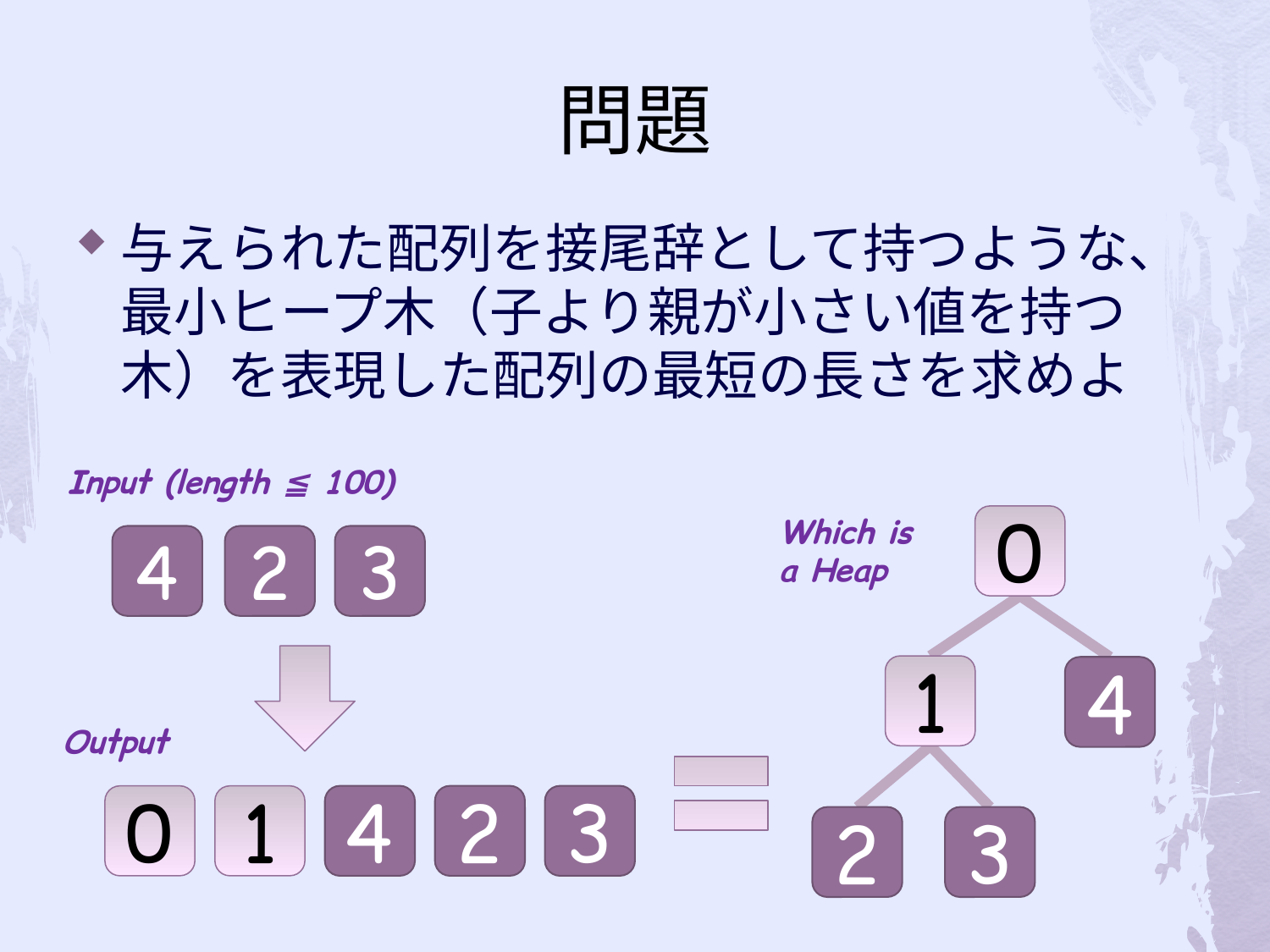

# 問題
与えられた配列を接尾辞として持つような、
最小ヒープ木（子より親が小さい値を持つ木）を表現した配列の最短の長さを求めよ
Input (length ≦ 100)
Which is a Heap
0
4
2
3

1
4
Output

0
1
4
2
3
2
3